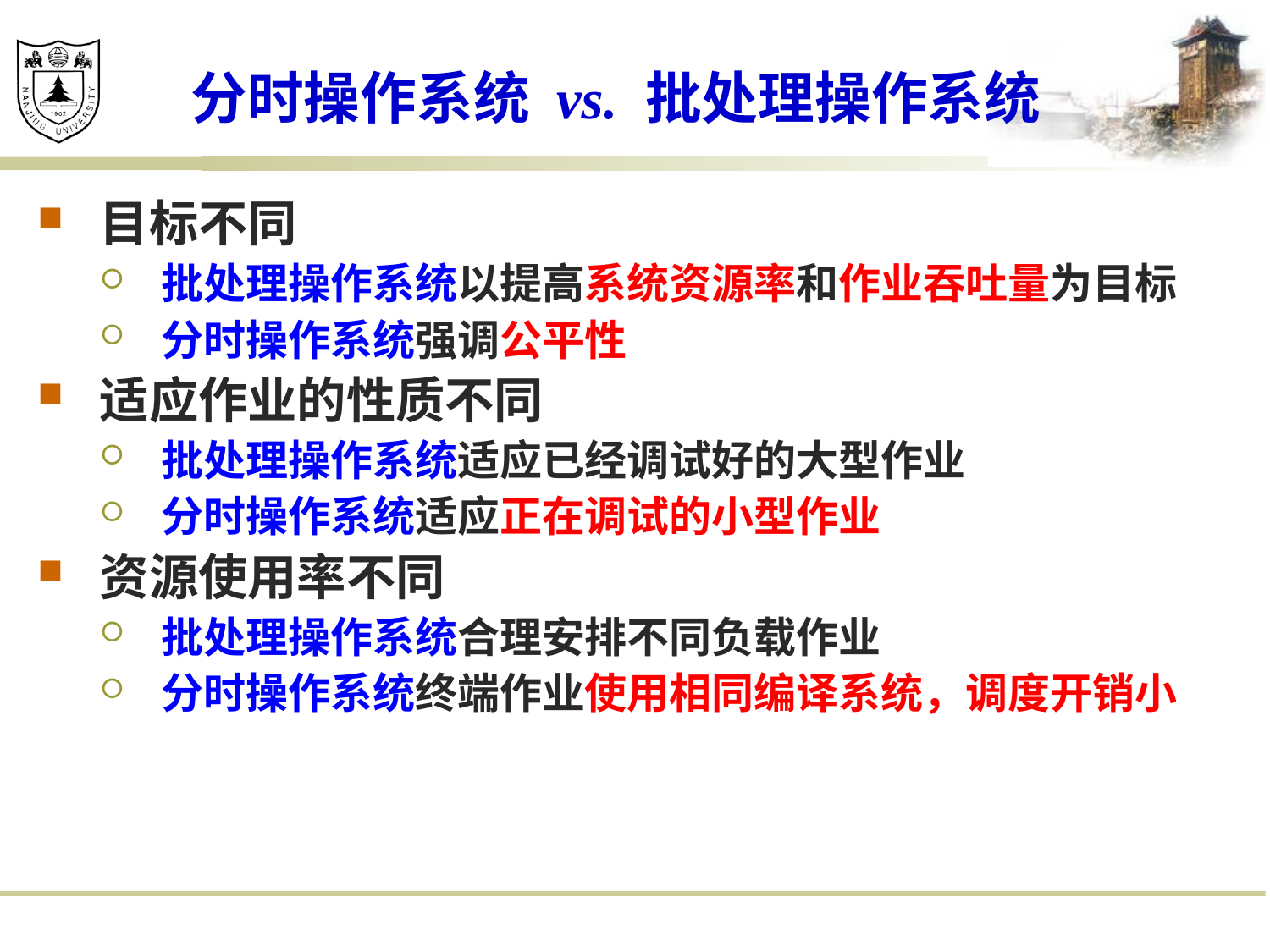

# 分时操作系统 vs. 批处理操作系统
目标不同
批处理操作系统以提高系统资源率和作业吞吐量为目标
分时操作系统强调公平性
适应作业的性质不同
批处理操作系统适应已经调试好的大型作业
分时操作系统适应正在调试的小型作业
资源使用率不同
批处理操作系统合理安排不同负载作业
分时操作系统终端作业使用相同编译系统，调度开销小

71